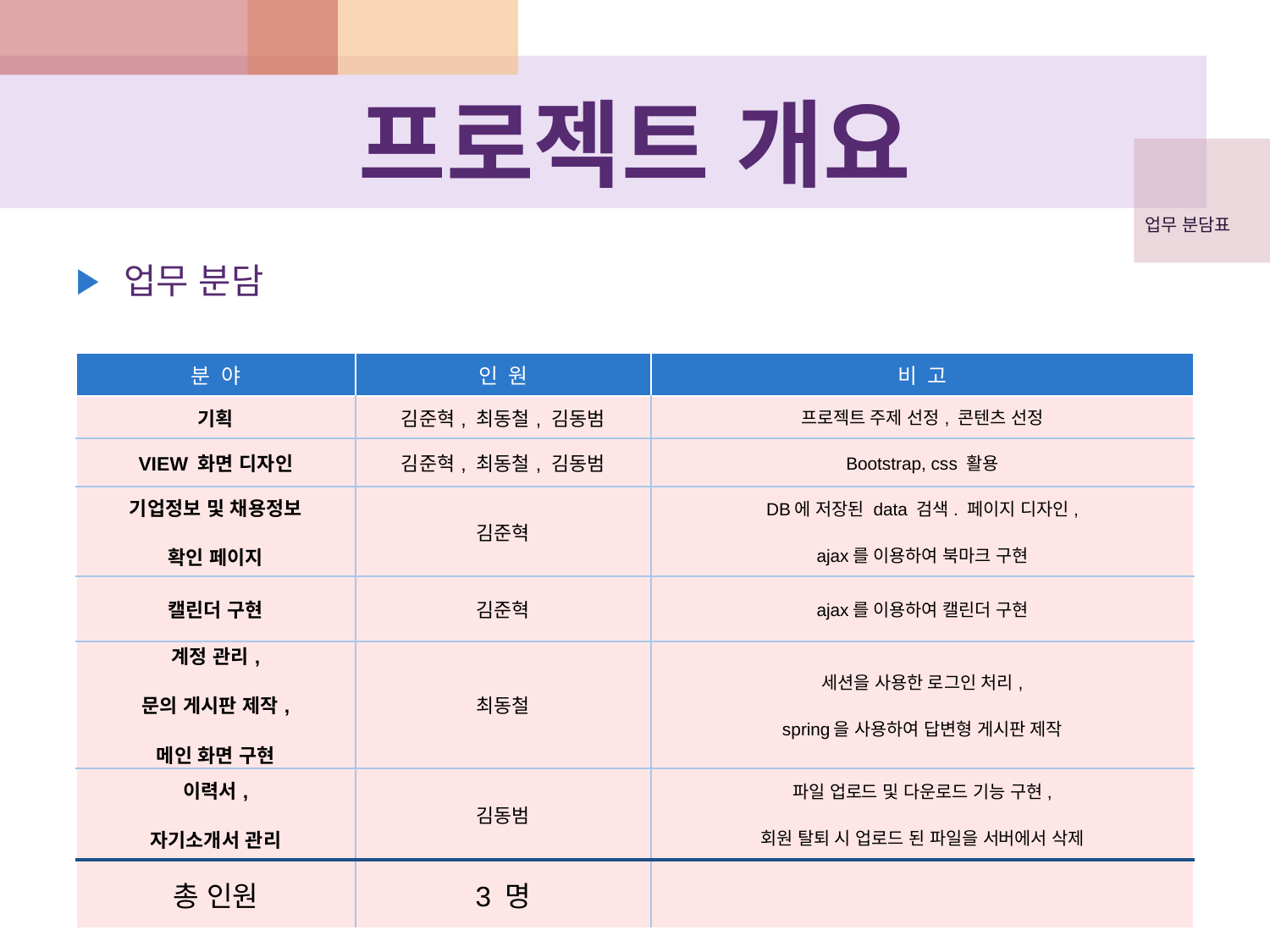

# 프로젝트 개요
업무 분담표
업무 분담
| 분야 | 인원 | 비고 |
| --- | --- | --- |
| 기획 | 김준혁, 최동철, 김동범 | 프로젝트 주제 선정, 콘텐츠 선정 |
| VIEW 화면 디자인 | 김준혁, 최동철, 김동범 | Bootstrap, css 활용 |
| 기업정보 및 채용정보 확인 페이지 | 김준혁 | DB에 저장된 data 검색. 페이지 디자인, ajax를 이용하여 북마크 구현 |
| 캘린더 구현 | 김준혁 | ajax를 이용하여 캘린더 구현 |
| 계정 관리, 문의 게시판 제작, 메인 화면 구현 | 최동철 | 세션을 사용한 로그인 처리, spring을 사용하여 답변형 게시판 제작 |
| 이력서, 자기소개서 관리 | 김동범 | 파일 업로드 및 다운로드 기능 구현, 회원 탈퇴 시 업로드 된 파일을 서버에서 삭제 |
| 총 인원 | 3 명 |  |